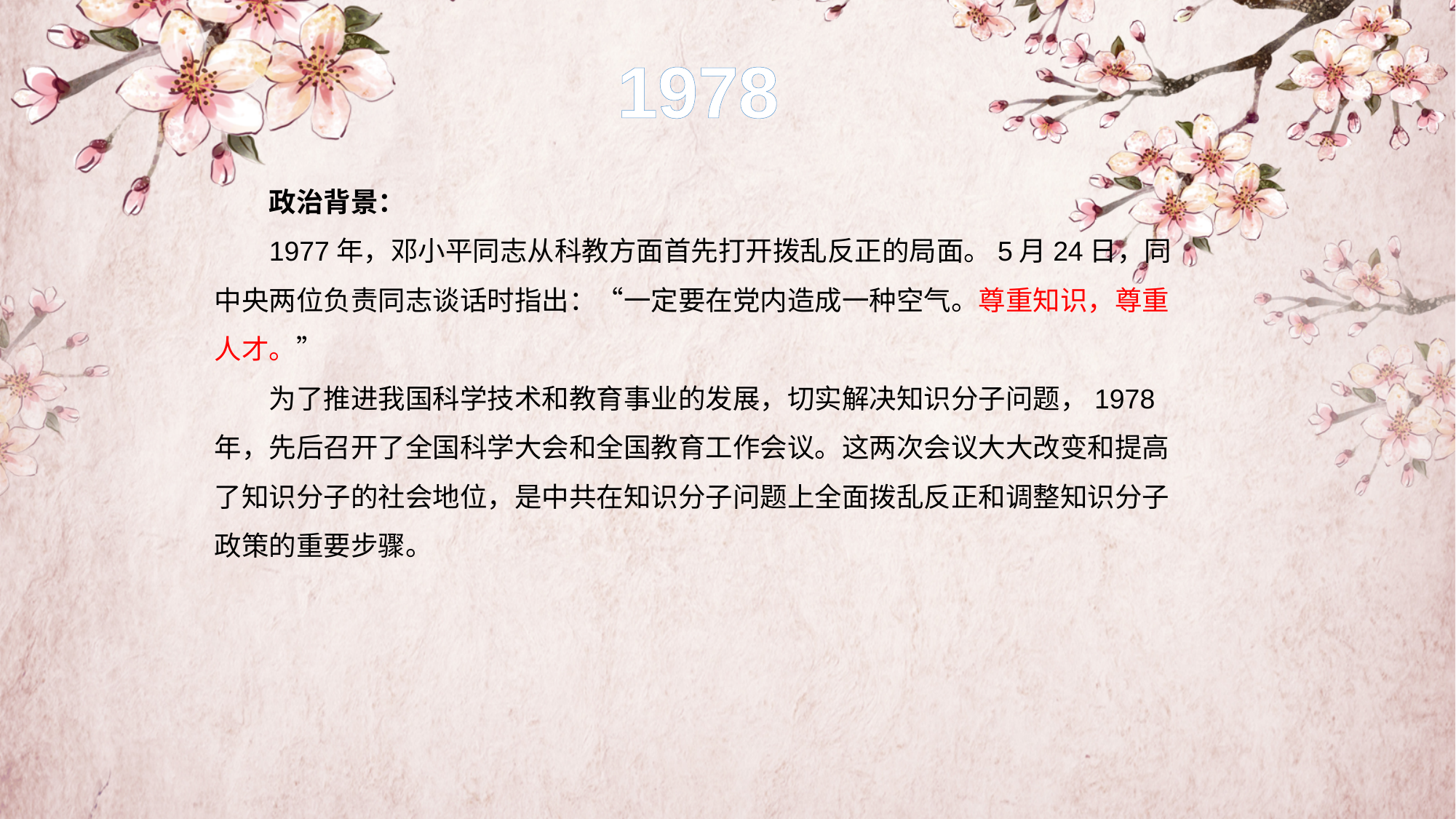

1978
政治背景：
1977年，邓小平同志从科教方面首先打开拨乱反正的局面。5月24日，同中央两位负责同志谈话时指出：“一定要在党内造成一种空气。尊重知识，尊重人才。”
为了推进我国科学技术和教育事业的发展，切实解决知识分子问题，1978年，先后召开了全国科学大会和全国教育工作会议。这两次会议大大改变和提高了知识分子的社会地位，是中共在知识分子问题上全面拨乱反正和调整知识分子政策的重要步骤。